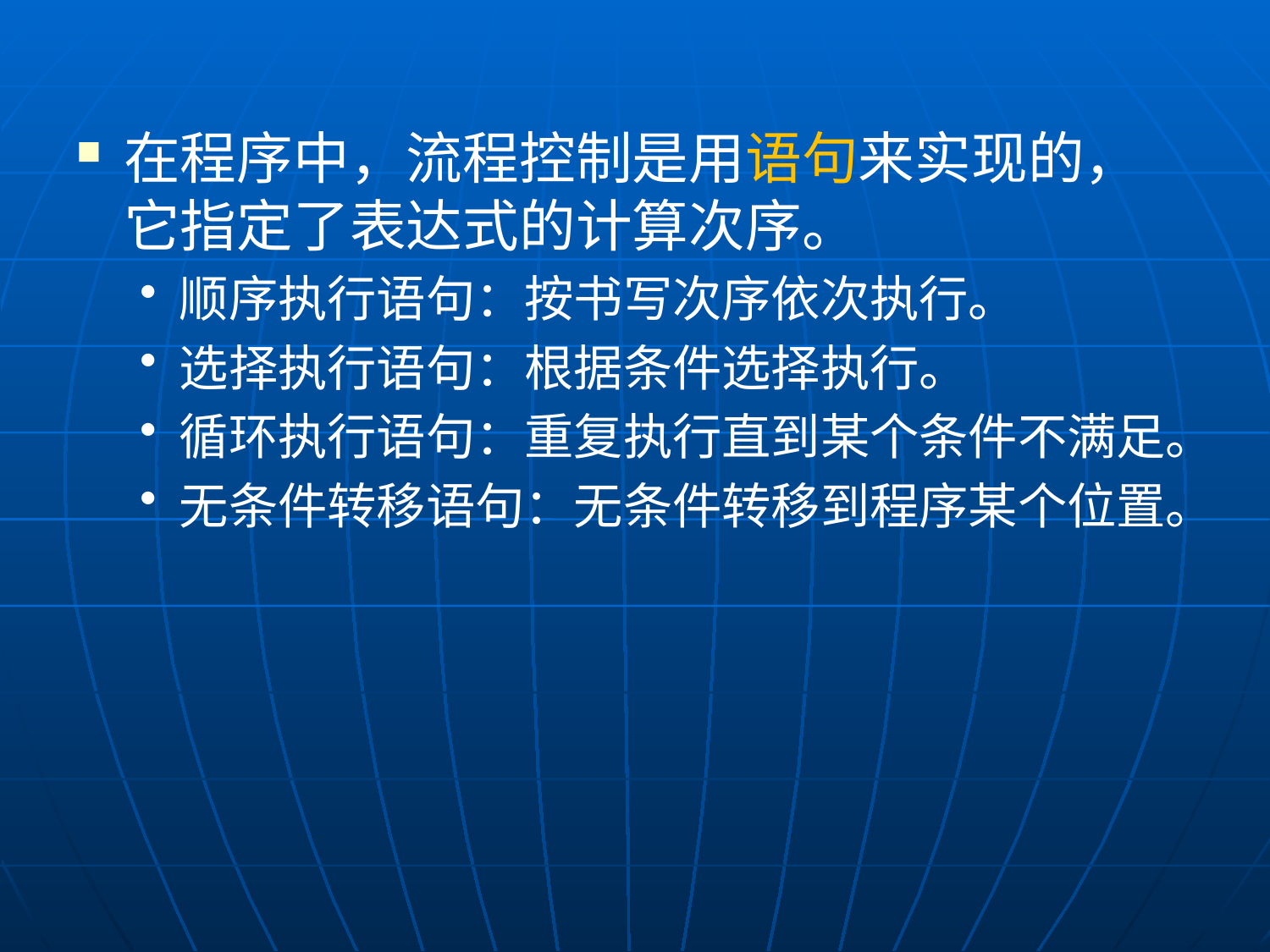

在程序中，流程控制是用语句来实现的，它指定了表达式的计算次序。
顺序执行语句：按书写次序依次执行。
选择执行语句：根据条件选择执行。
循环执行语句：重复执行直到某个条件不满足。
无条件转移语句：无条件转移到程序某个位置。